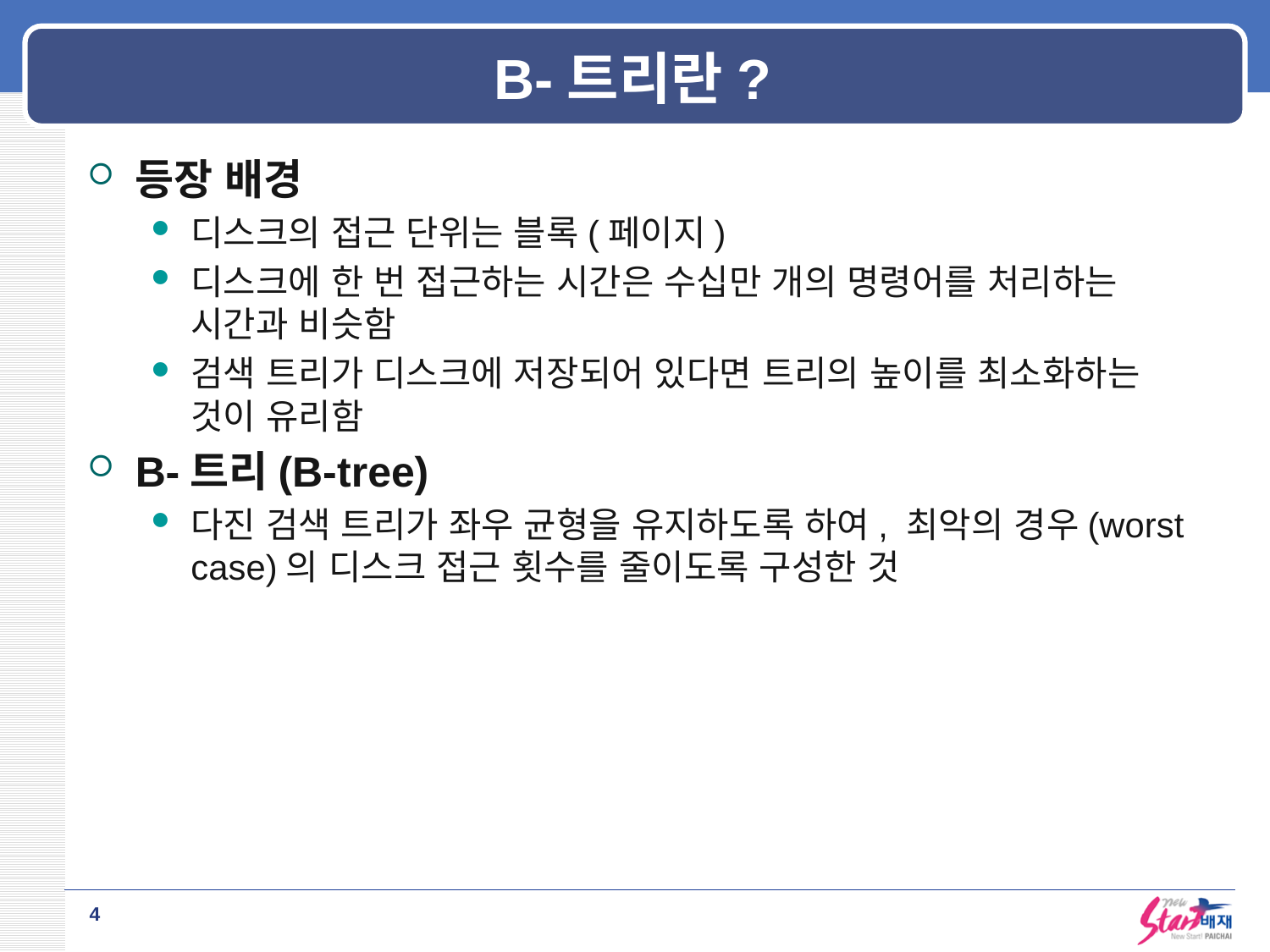

# B-트리란?
등장 배경
디스크의 접근 단위는 블록(페이지)
디스크에 한 번 접근하는 시간은 수십만 개의 명령어를 처리하는 시간과 비슷함
검색 트리가 디스크에 저장되어 있다면 트리의 높이를 최소화하는 것이 유리함
B-트리(B-tree)
다진 검색 트리가 좌우 균형을 유지하도록 하여, 최악의 경우(worst case)의 디스크 접근 횟수를 줄이도록 구성한 것
4